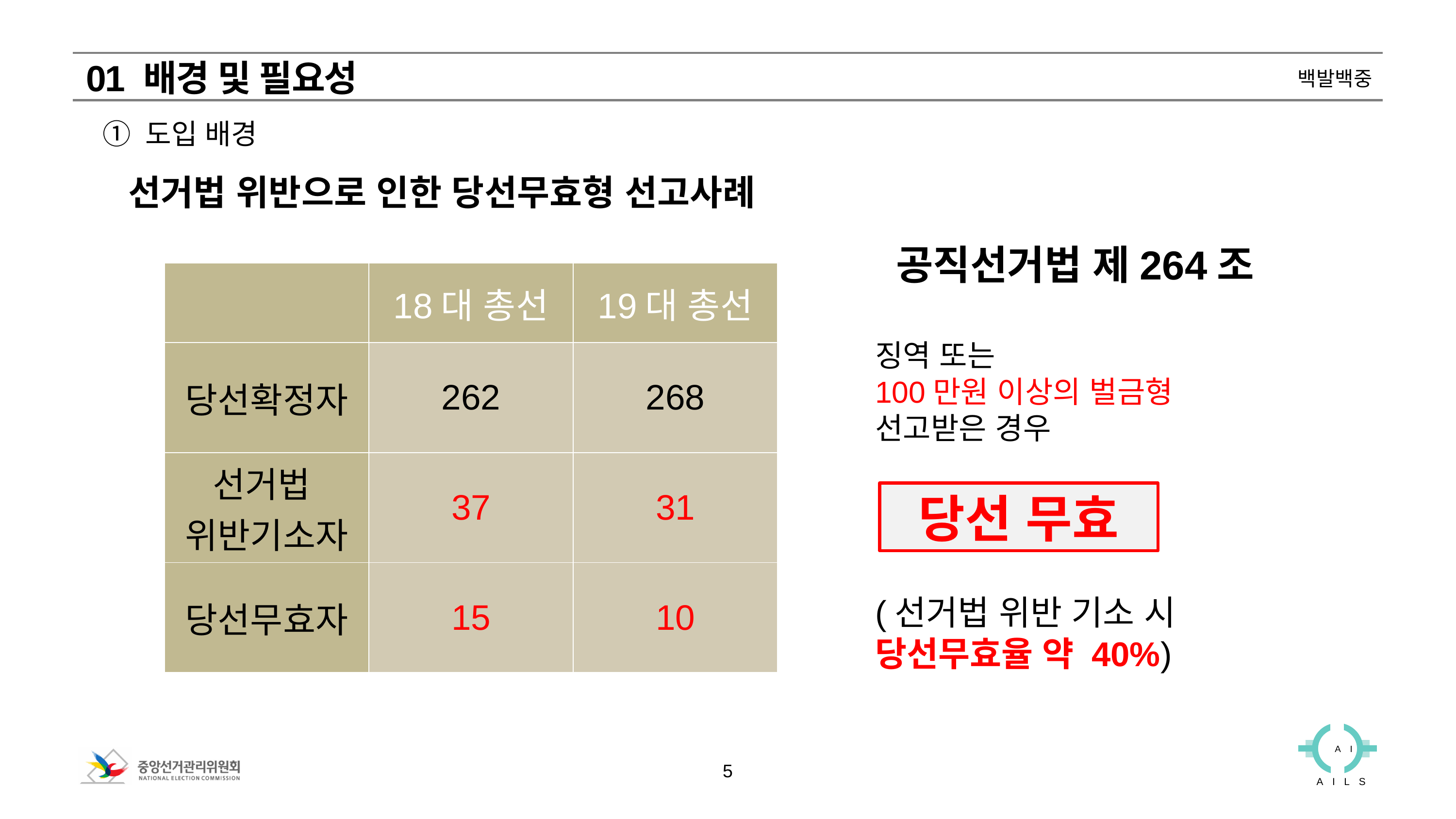

01 배경 및 필요성
① 도입 배경
선거법 위반으로 인한 당선무효형 선고사례
 공직선거법 제264조

징역 또는
100만원 이상의 벌금형
선고받은 경우

(선거법 위반 기소 시 당선무효율 약 40%)

|  | 18대 총선 | 19대 총선 |
| --- | --- | --- |
| 당선확정자 | 262 | 268 |
| 선거법 위반기소자 | 37 | 31 |
| 당선무효자 | 15 | 10 |
당선 무효
5